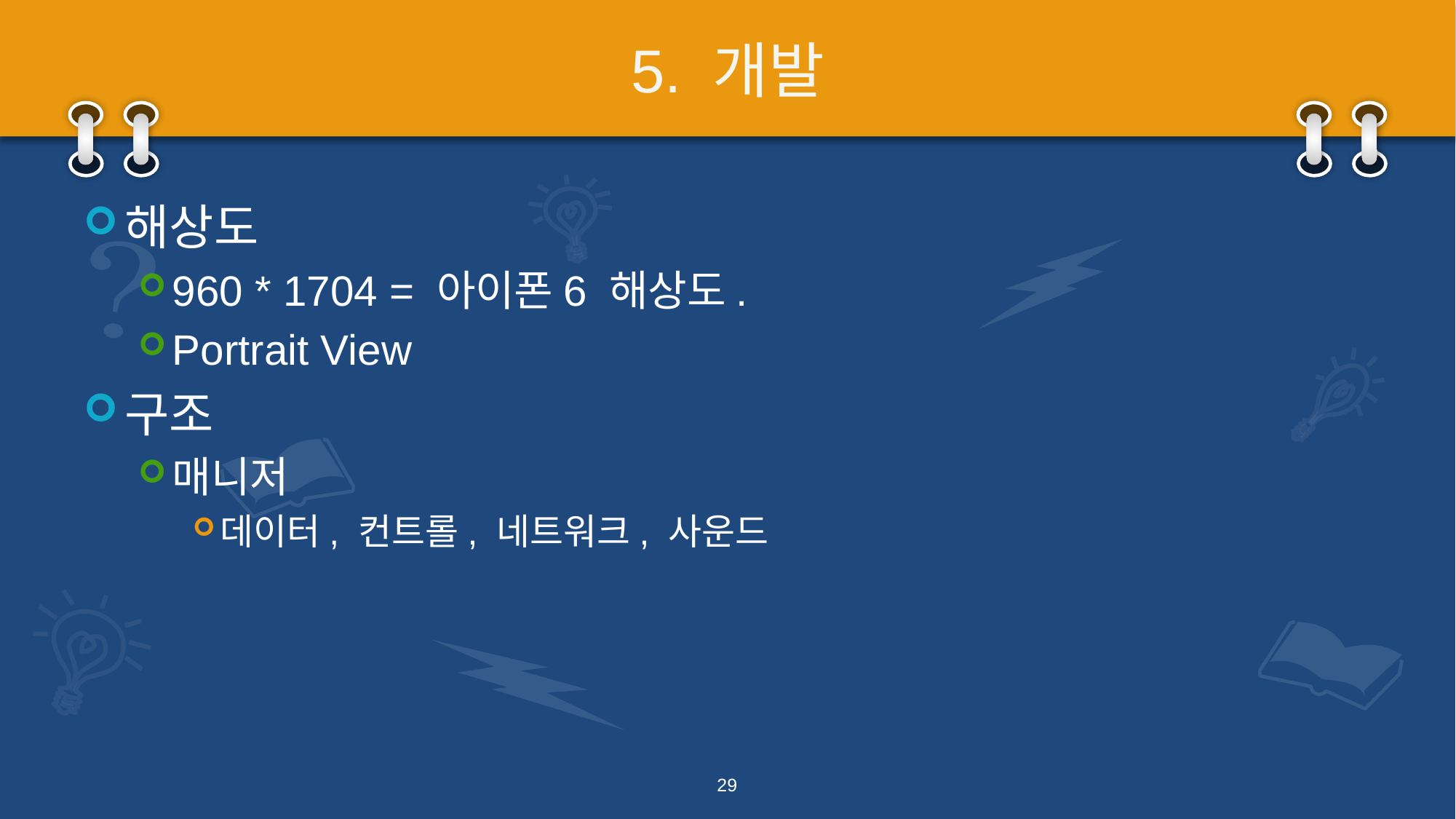

# 5. 개발
해상도
960 * 1704 = 아이폰6 해상도.
Portrait View
구조
매니저
데이터, 컨트롤, 네트워크, 사운드
29